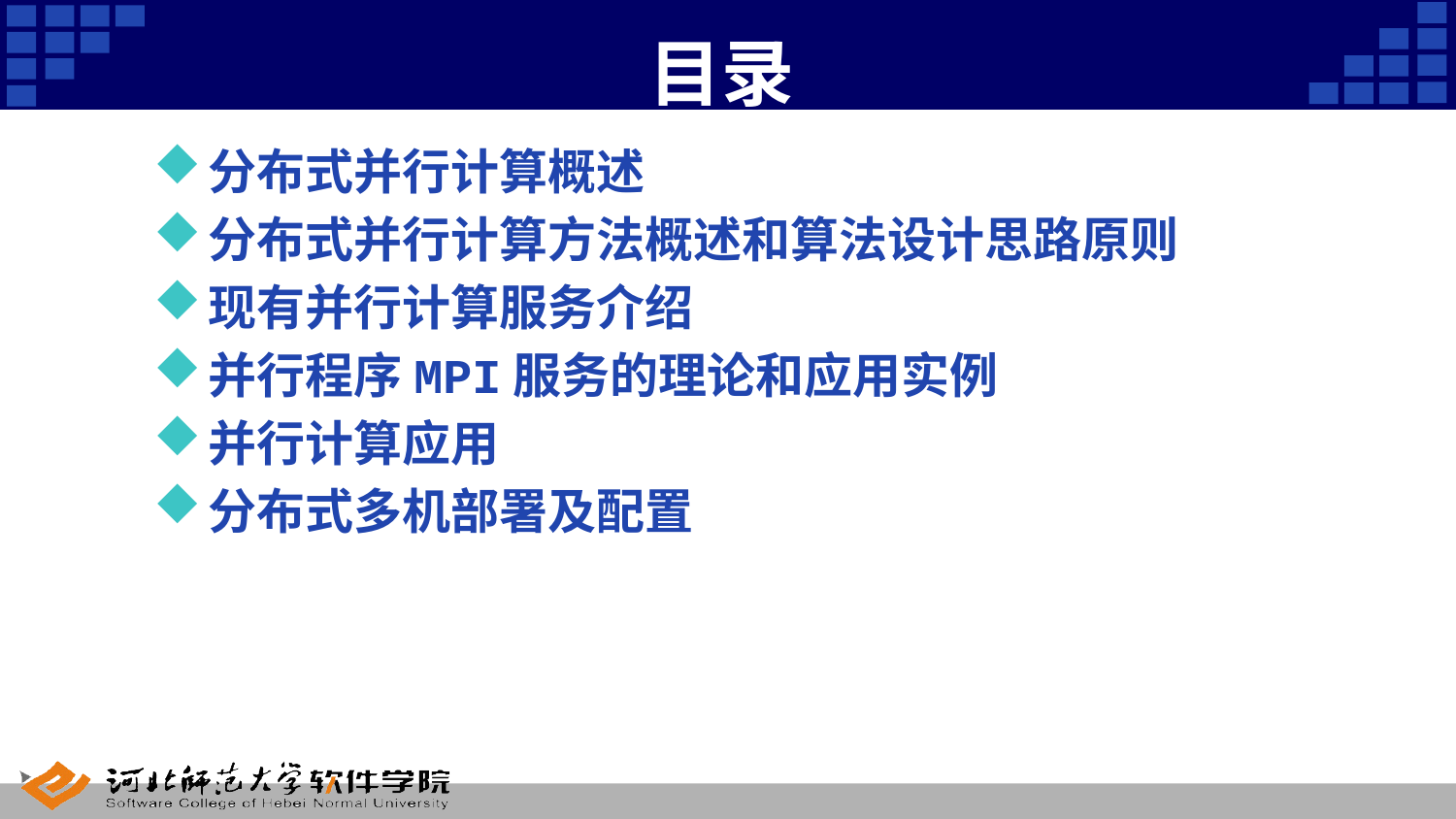

# 目录
分布式并行计算概述
分布式并行计算方法概述和算法设计思路原则
现有并行计算服务介绍
并行程序MPI服务的理论和应用实例
并行计算应用
分布式多机部署及配置